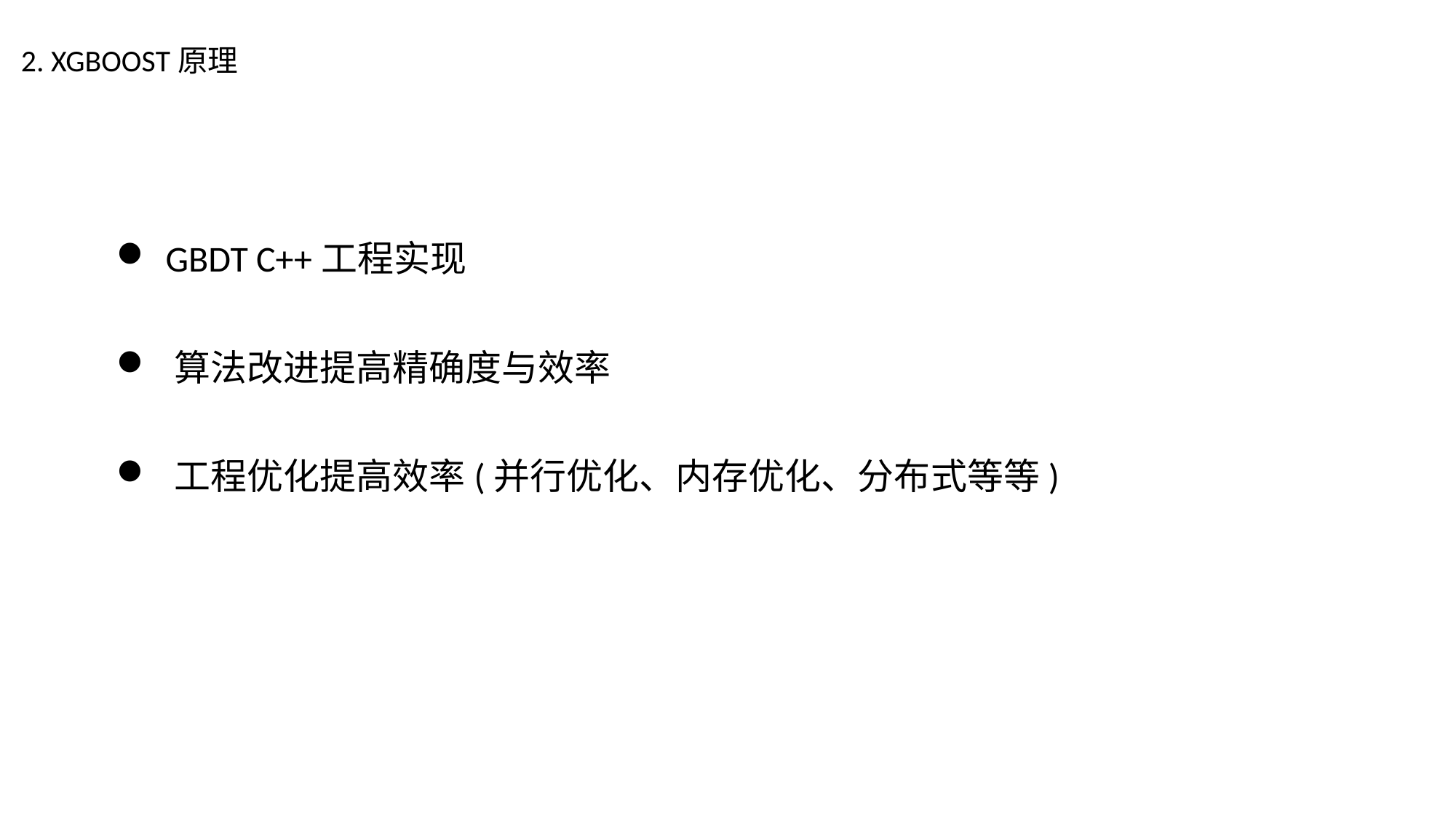

# 2. XGBOOST原理
 GBDT C++工程实现

 算法改进提高精确度与效率

 工程优化提高效率(并行优化、内存优化、分布式等等)